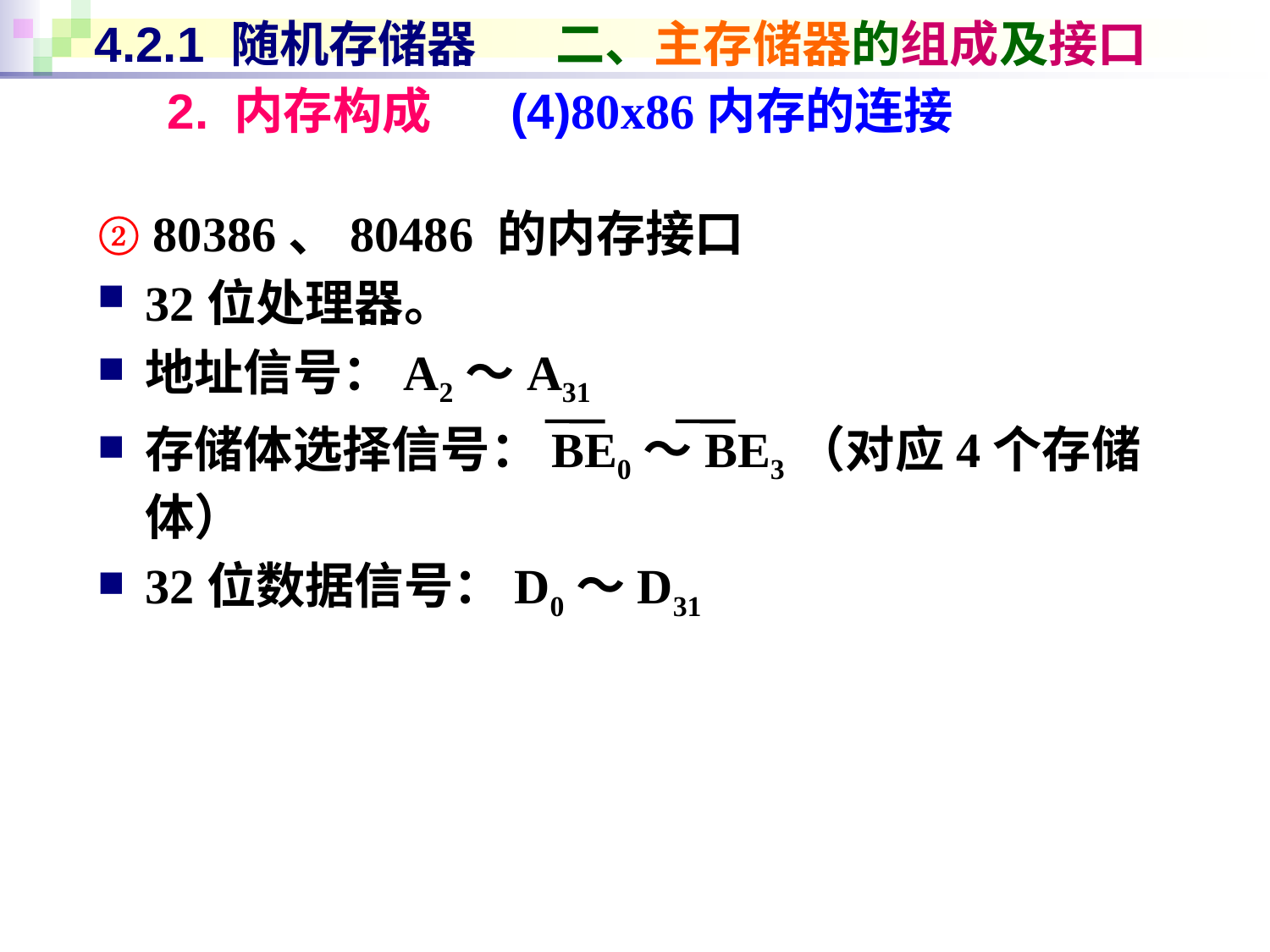

# 4.2.1 随机存储器       二、主存储器的组成及接口
2. 内存构成      (4)80x86内存的连接
② 80386、80486 的内存接口
32位处理器。
地址信号：A2～A31
存储体选择信号：BE0～BE3（对应4个存储体）
32位数据信号：D0～D31

39